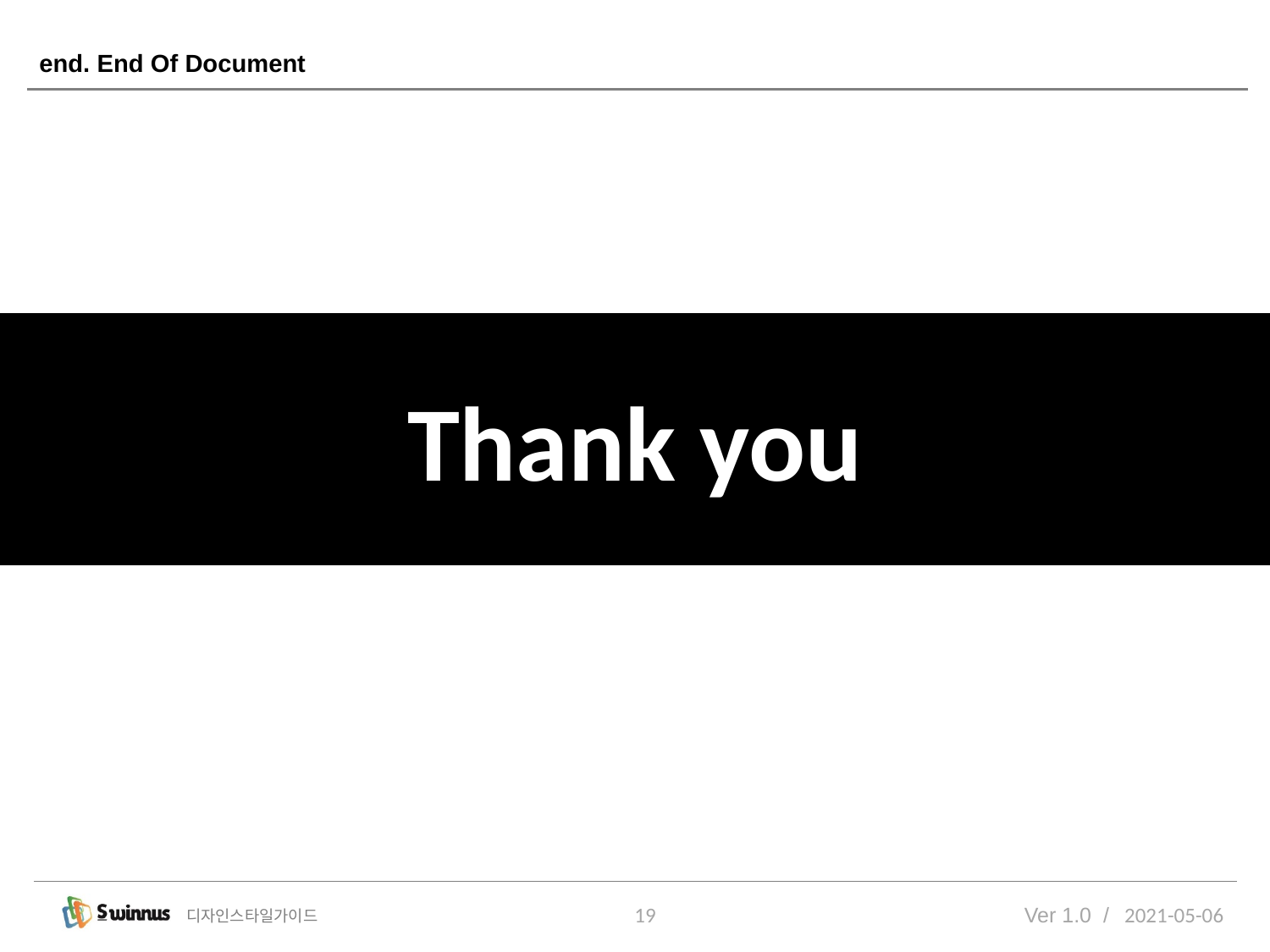

end. End Of Document
Thank you
Ver 1.0  /
2021-05-06
디자인스타일가이드